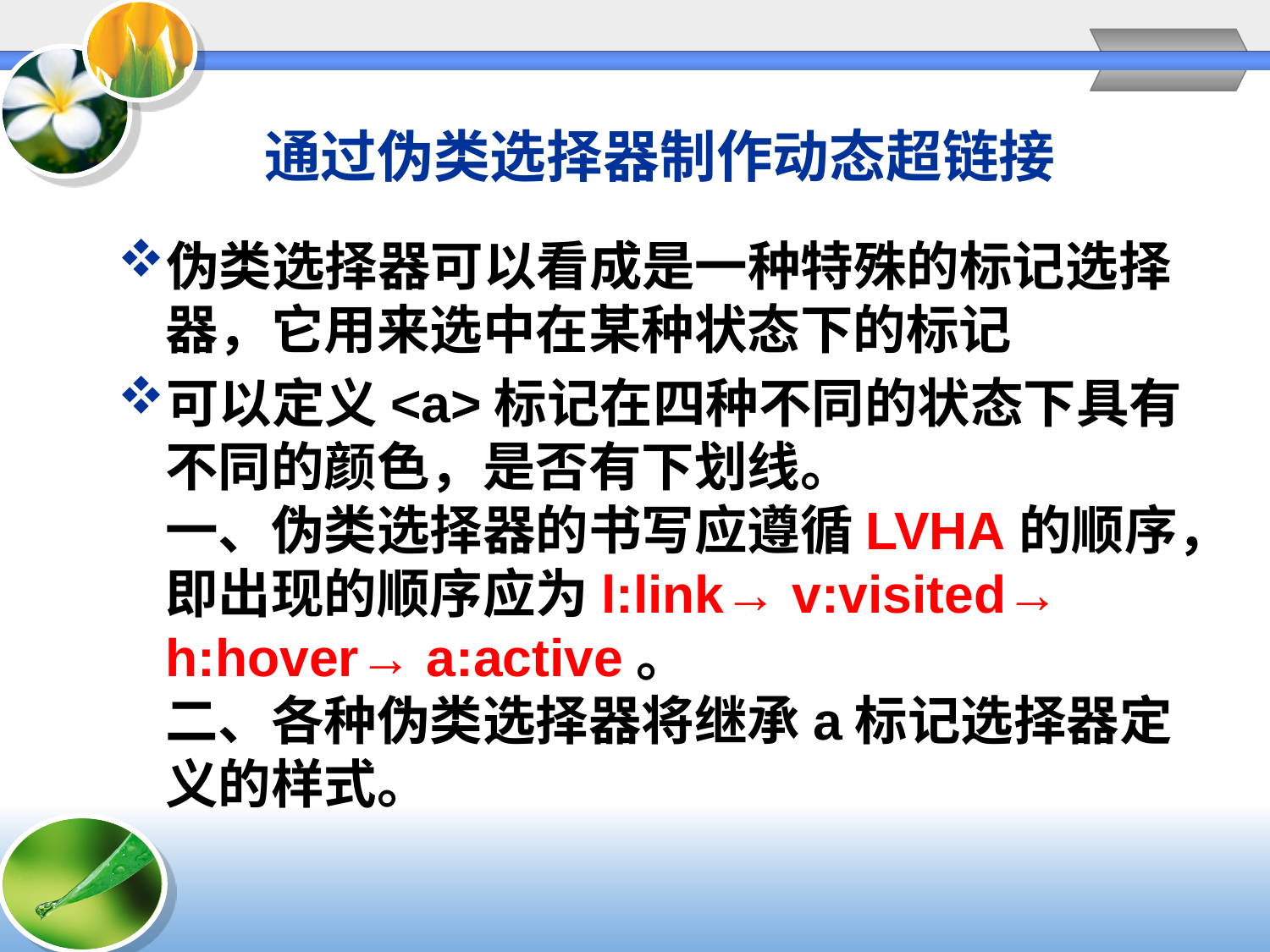

# 通过伪类选择器制作动态超链接
伪类选择器可以看成是一种特殊的标记选择器，它用来选中在某种状态下的标记
可以定义<a>标记在四种不同的状态下具有不同的颜色，是否有下划线。
一、伪类选择器的书写应遵循LVHA的顺序，即出现的顺序应为l:link→ v:visited→ h:hover→ a:active。
二、各种伪类选择器将继承a标记选择器定义的样式。